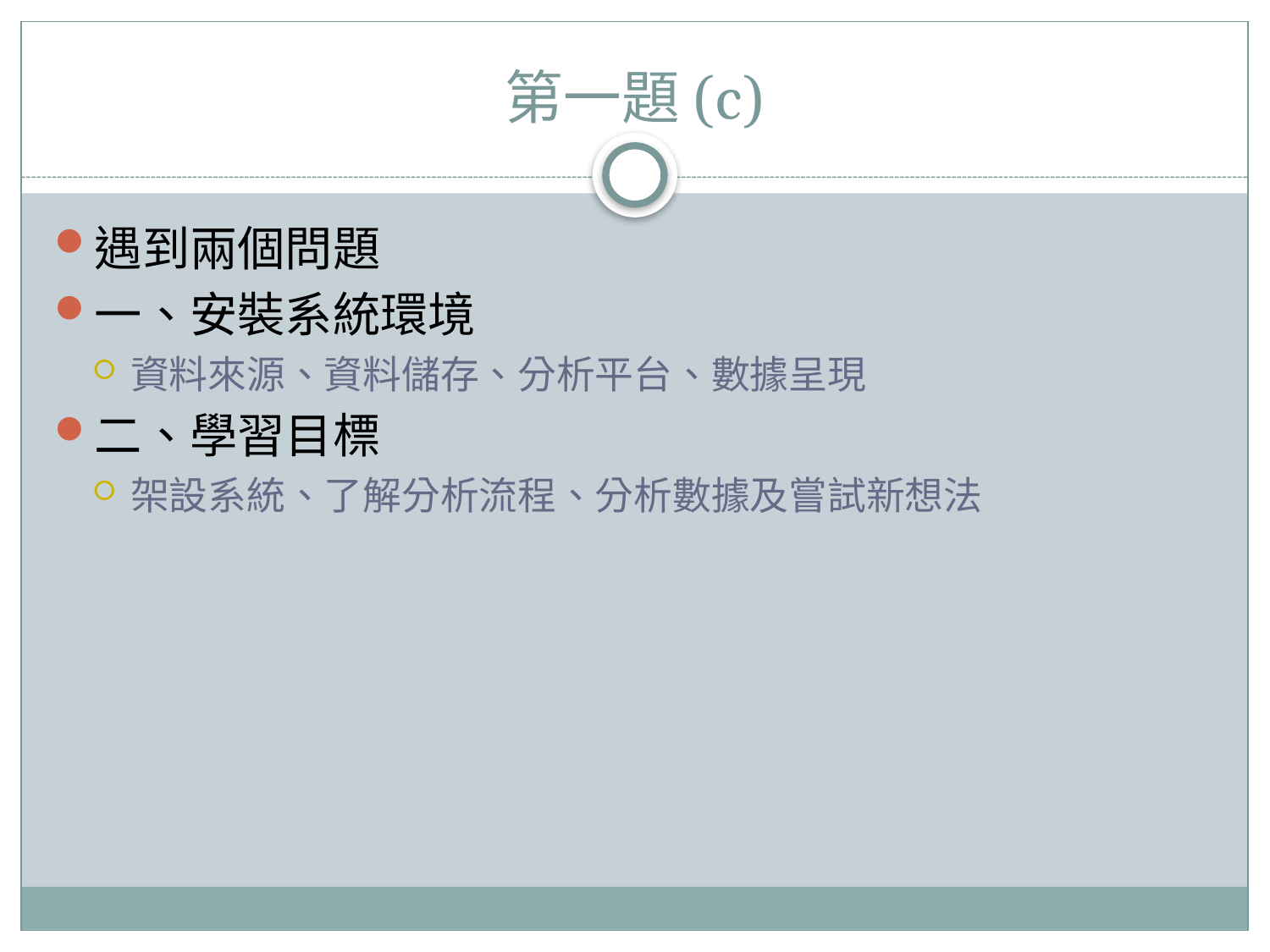

# 第一題(c)
遇到兩個問題
一、安裝系統環境
資料來源、資料儲存、分析平台、數據呈現
二、學習目標
架設系統、了解分析流程、分析數據及嘗試新想法